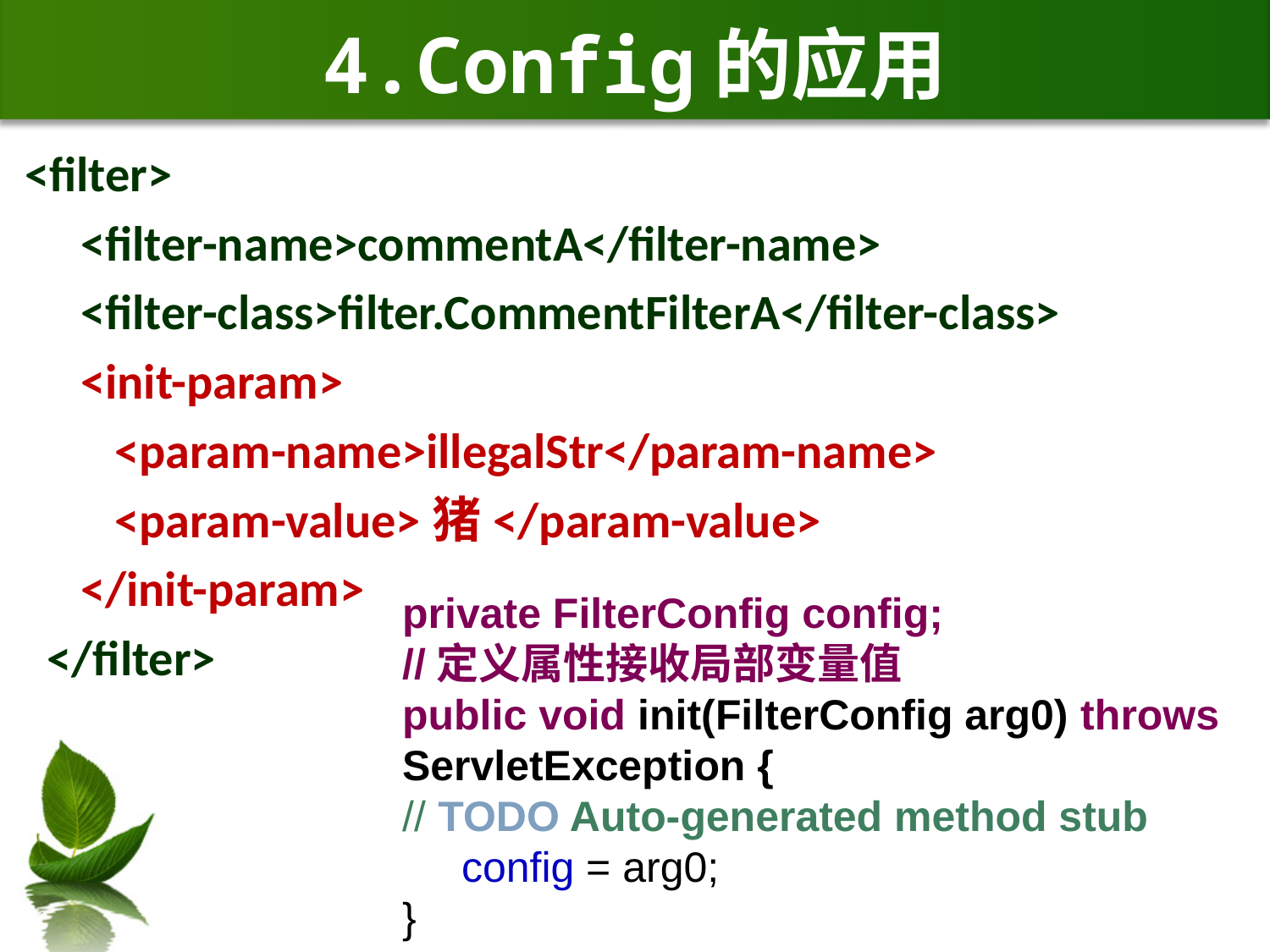

# 4.Config的应用
<filter>
     <filter-name>commentA</filter-name>
     <filter-class>filter.CommentFilterA</filter-class>
     <init-param>
        <param-name>illegalStr</param-name>
        <param-value>猪</param-value>
     </init-param>
  </filter>
private FilterConfig config;
//定义属性接收局部变量值
public void init(FilterConfig arg0) throws ServletException {
// TODO Auto-generated method stub
     config = arg0;
}